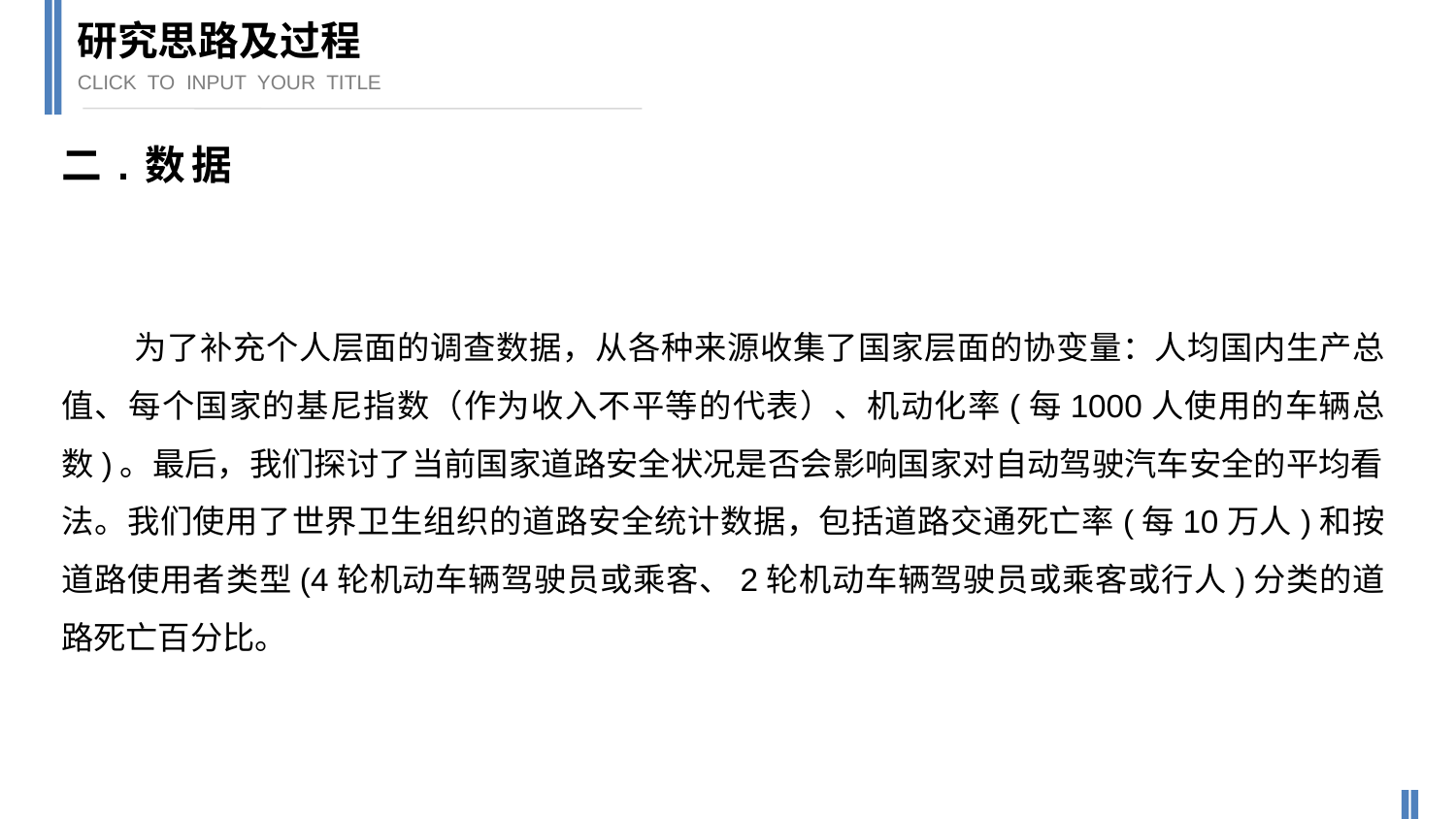

研究思路及过程
CLICK  TO  INPUT  YOUR  TITLE
二.数据
为了补充个人层面的调查数据，从各种来源收集了国家层面的协变量：人均国内生产总值、每个国家的基尼指数（作为收入不平等的代表）、机动化率(每1000人使用的车辆总数)。最后，我们探讨了当前国家道路安全状况是否会影响国家对自动驾驶汽车安全的平均看法。我们使用了世界卫生组织的道路安全统计数据，包括道路交通死亡率(每10万人)和按道路使用者类型(4轮机动车辆驾驶员或乘客、2轮机动车辆驾驶员或乘客或行人)分类的道路死亡百分比。